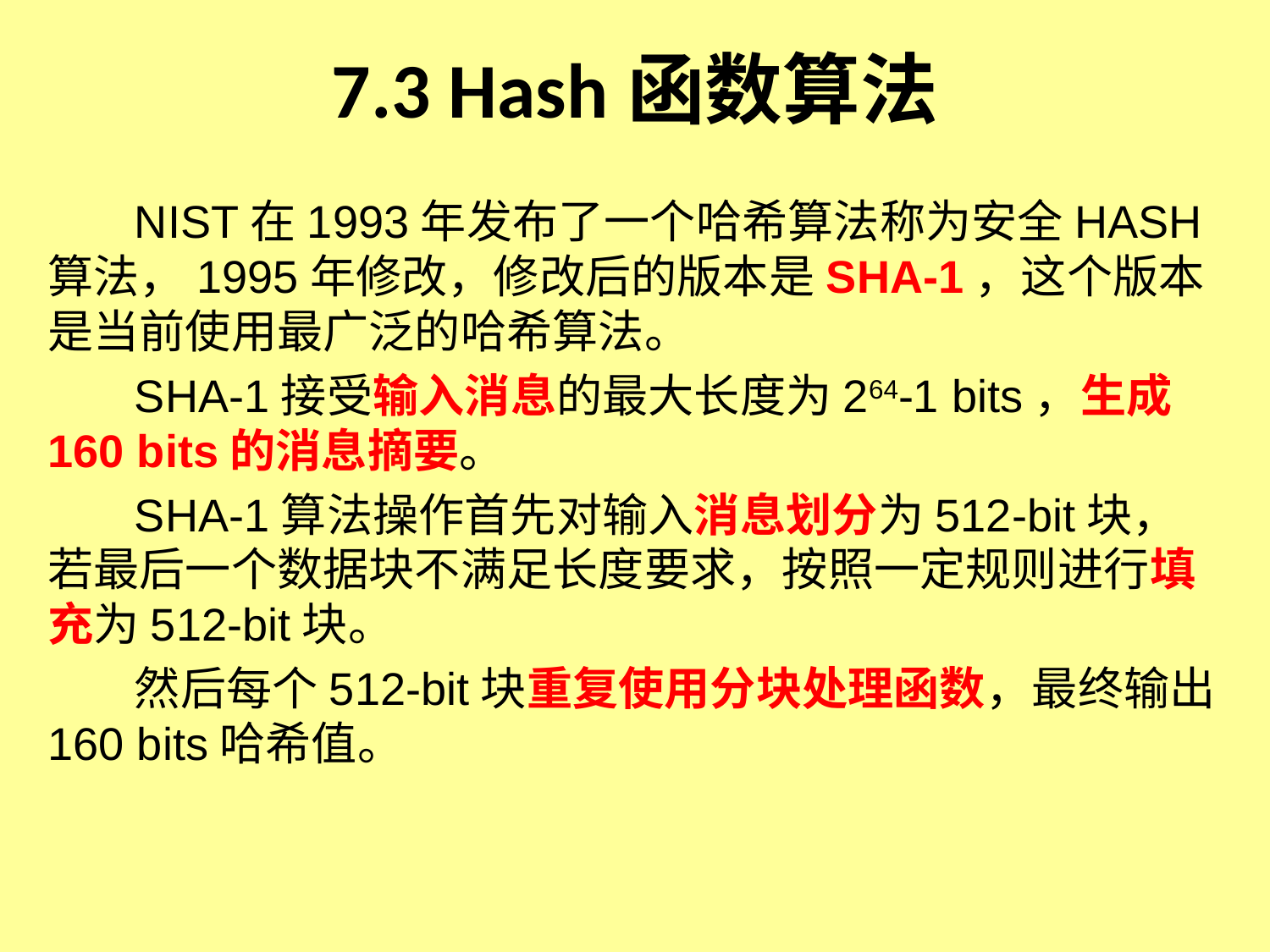

# 7.3 Hash函数算法
NIST在1993年发布了一个哈希算法称为安全HASH算法，1995年修改，修改后的版本是SHA-1，这个版本是当前使用最广泛的哈希算法。
SHA-1接受输入消息的最大长度为264-1 bits，生成160 bits的消息摘要。
SHA-1算法操作首先对输入消息划分为512-bit块，若最后一个数据块不满足长度要求，按照一定规则进行填充为512-bit块。
然后每个512-bit块重复使用分块处理函数，最终输出160 bits哈希值。